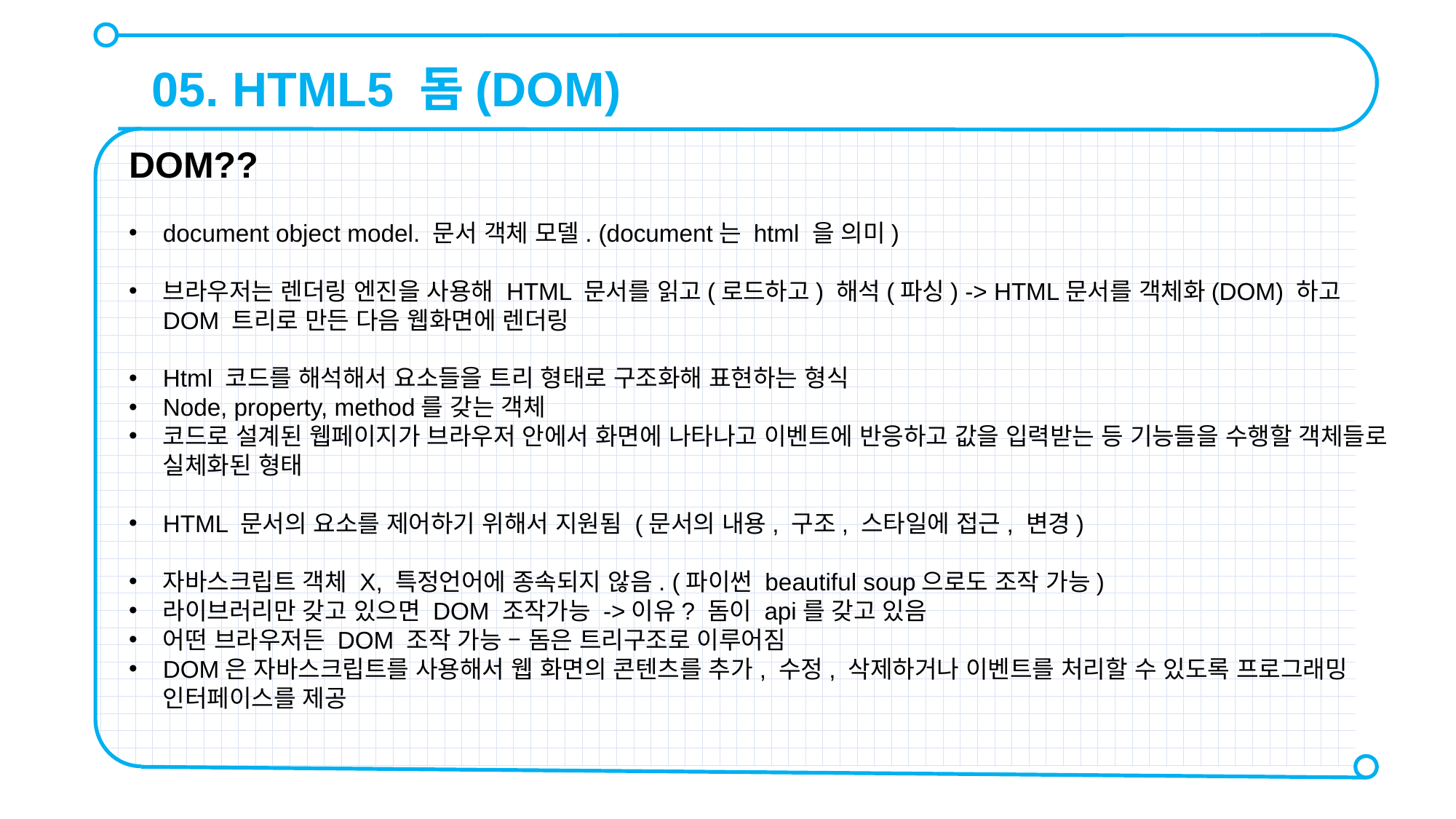

05. HTML5 돔(DOM)
DOM??

document object model. 문서 객체 모델. (document는 html 을 의미)

브라우저는 렌더링 엔진을 사용해 HTML 문서를 읽고(로드하고) 해석(파싱) -> HTML문서를 객체화(DOM) 하고 DOM 트리로 만든 다음 웹화면에 렌더링

Html 코드를 해석해서 요소들을 트리 형태로 구조화해 표현하는 형식
Node, property, method를 갖는 객체
코드로 설계된 웹페이지가 브라우저 안에서 화면에 나타나고 이벤트에 반응하고 값을 입력받는 등 기능들을 수행할 객체들로 실체화된 형태

HTML 문서의 요소를 제어하기 위해서 지원됨 (문서의 내용, 구조, 스타일에 접근, 변경)

자바스크립트 객체 X, 특정언어에 종속되지 않음. (파이썬 beautiful soup으로도 조작 가능)
라이브러리만 갖고 있으면 DOM 조작가능 ->이유? 돔이 api를 갖고 있음
어떤 브라우저든 DOM 조작 가능 – 돔은 트리구조로 이루어짐
DOM은 자바스크립트를 사용해서 웹 화면의 콘텐츠를 추가, 수정, 삭제하거나 이벤트를 처리할 수 있도록 프로그래밍 인터페이스를 제공